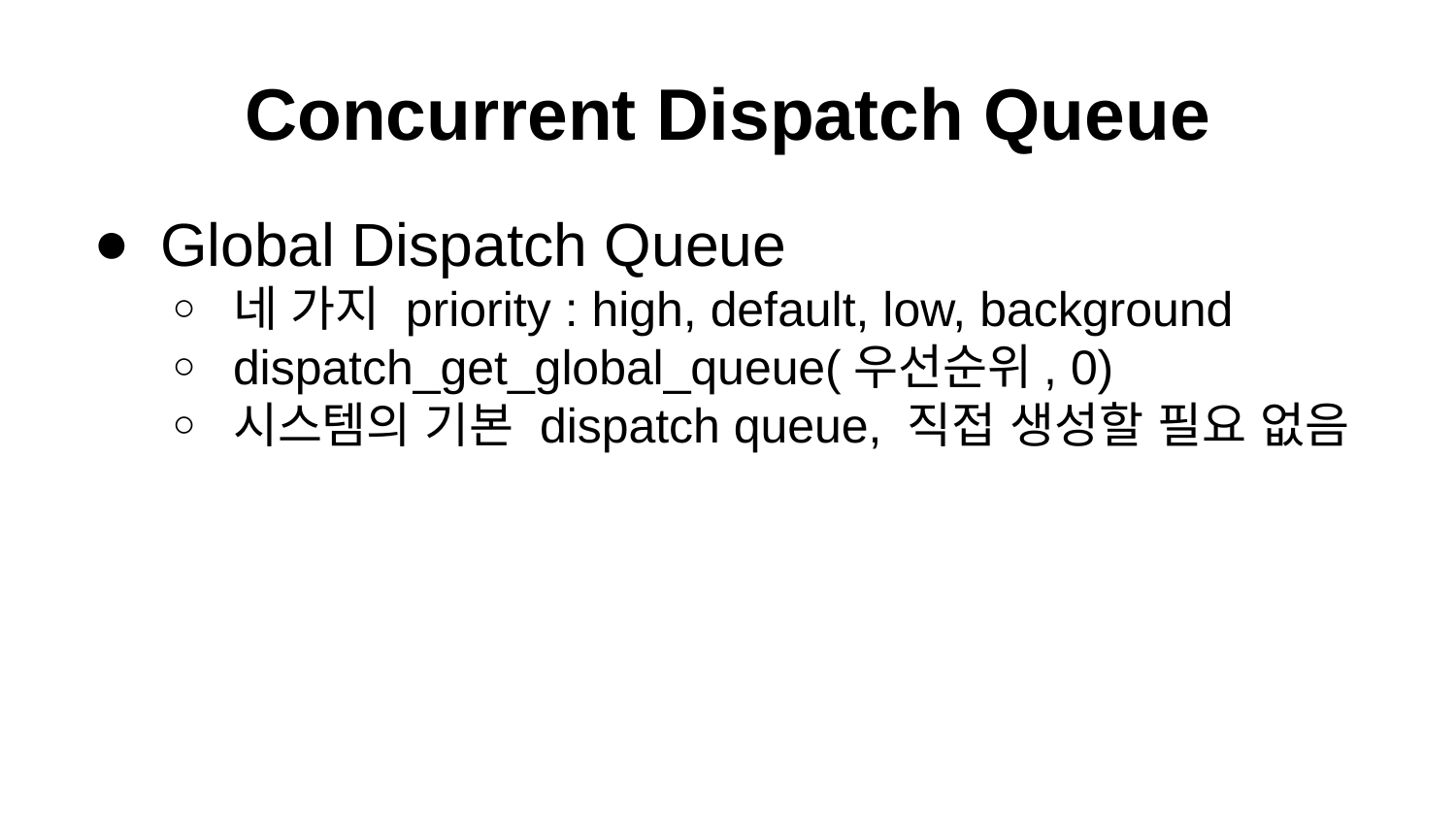

# Concurrent Dispatch Queue
Global Dispatch Queue
네 가지 priority : high, default, low, background
dispatch_get_global_queue(우선순위, 0)
시스템의 기본 dispatch queue, 직접 생성할 필요 없음